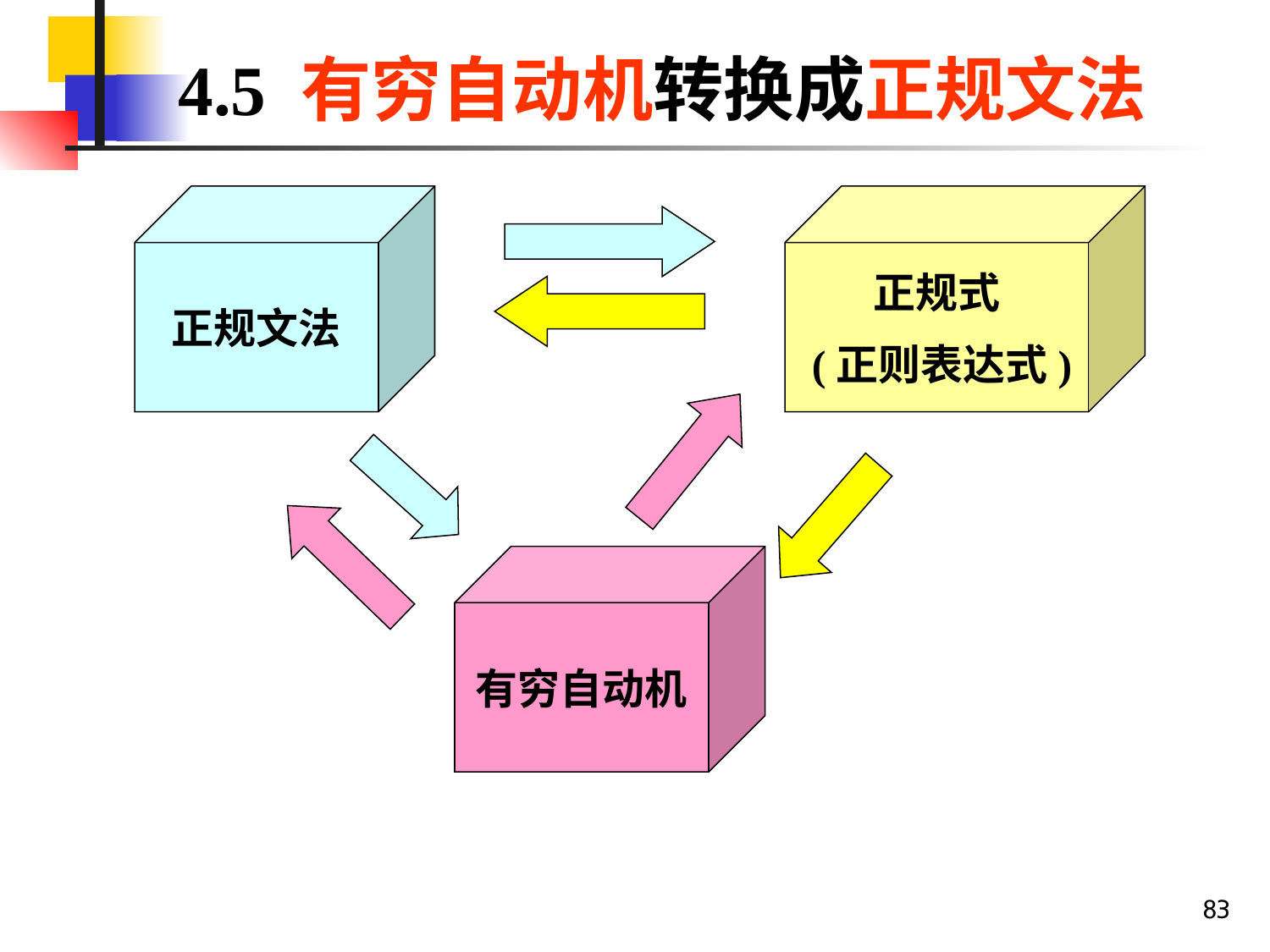

# 4.5 有穷自动机转换成正规文法
正规文法
正规式
 (正则表达式)

有穷自动机
83